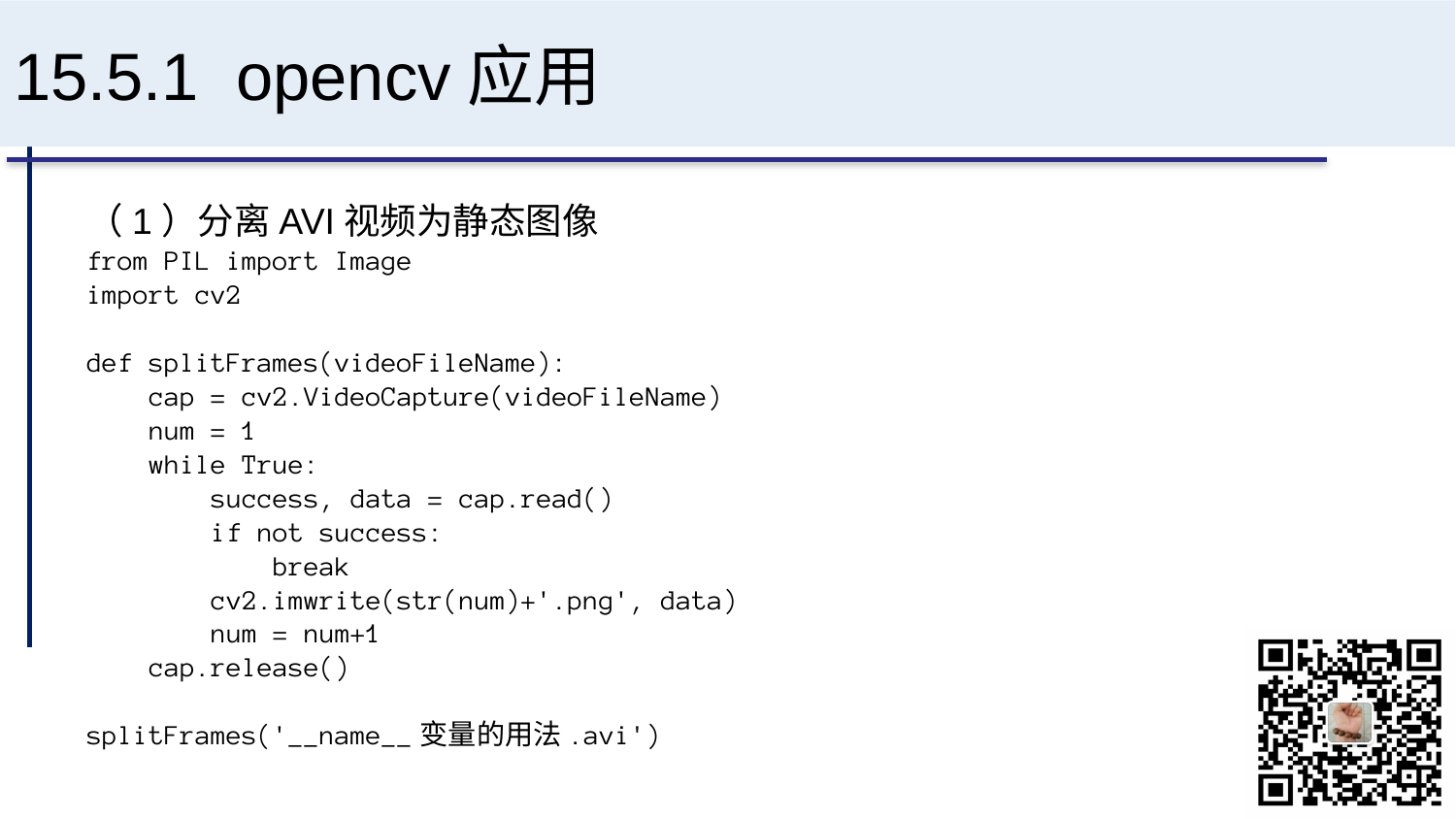

# 15.5.1  opencv应用
（1）分离AVI视频为静态图像
from PIL import Image
import cv2

def splitFrames(videoFileName):
    cap = cv2.VideoCapture(videoFileName)
    num = 1
    while True:
        success, data = cap.read()
        if not success:
            break
        cv2.imwrite(str(num)+'.png', data)
        num = num+1
    cap.release()

splitFrames('__name__变量的用法.avi')